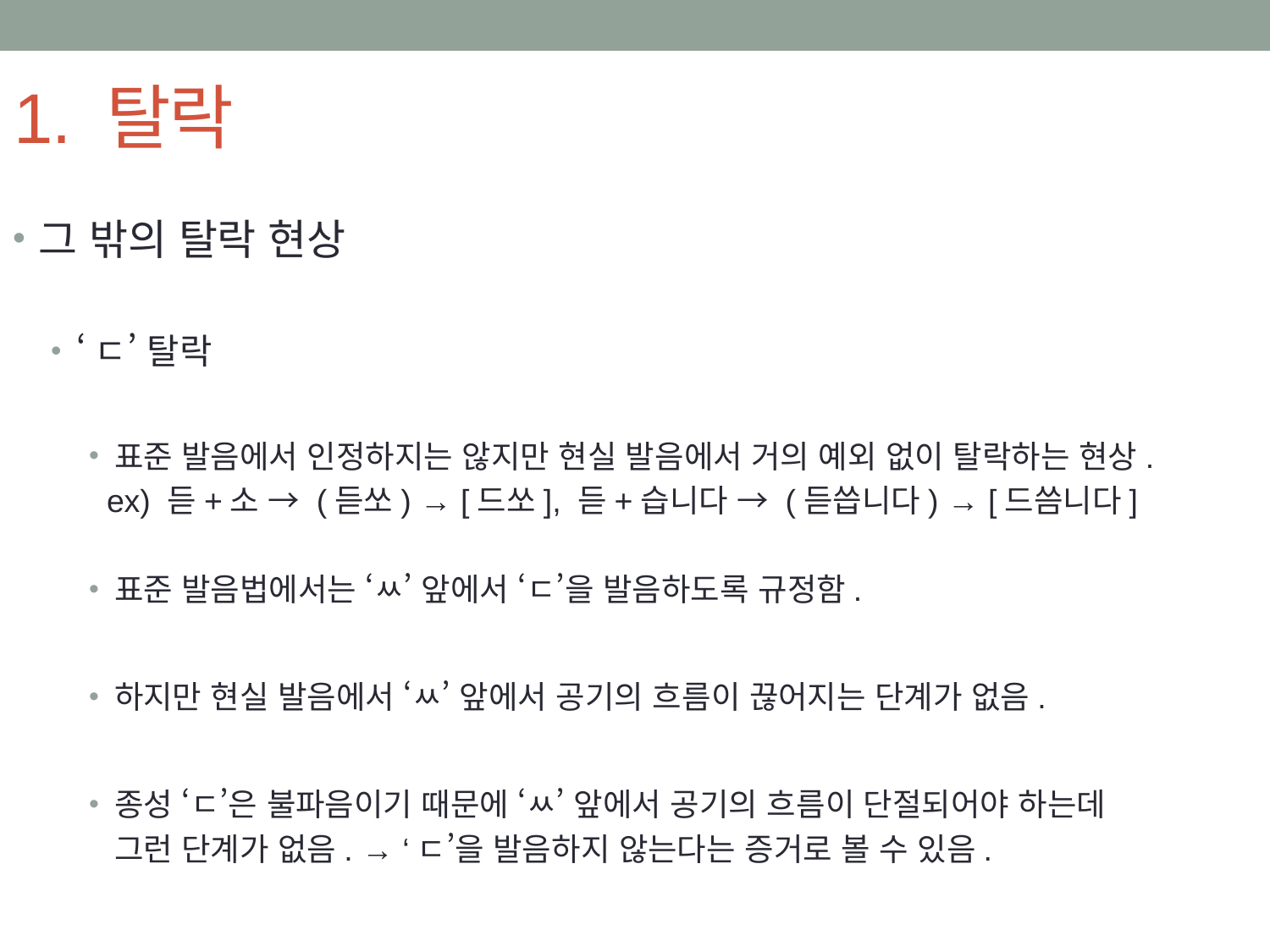

# 1. 탈락
그 밖의 탈락 현상

‘ㄷ’ 탈락

표준 발음에서 인정하지는 않지만 현실 발음에서 거의 예외 없이 탈락하는 현상.
  ex) 듣+소 → (듣쏘) → [드쏘], 듣+습니다 → (듣씁니다) → [드씀니다]

표준 발음법에서는 ‘ㅆ’ 앞에서 ‘ㄷ’을 발음하도록 규정함.

하지만 현실 발음에서 ‘ㅆ’ 앞에서 공기의 흐름이 끊어지는 단계가 없음.

종성 ‘ㄷ’은 불파음이기 때문에 ‘ㅆ’ 앞에서 공기의 흐름이 단절되어야 하는데
  그런 단계가 없음. → ‘ㄷ’을 발음하지 않는다는 증거로 볼 수 있음.